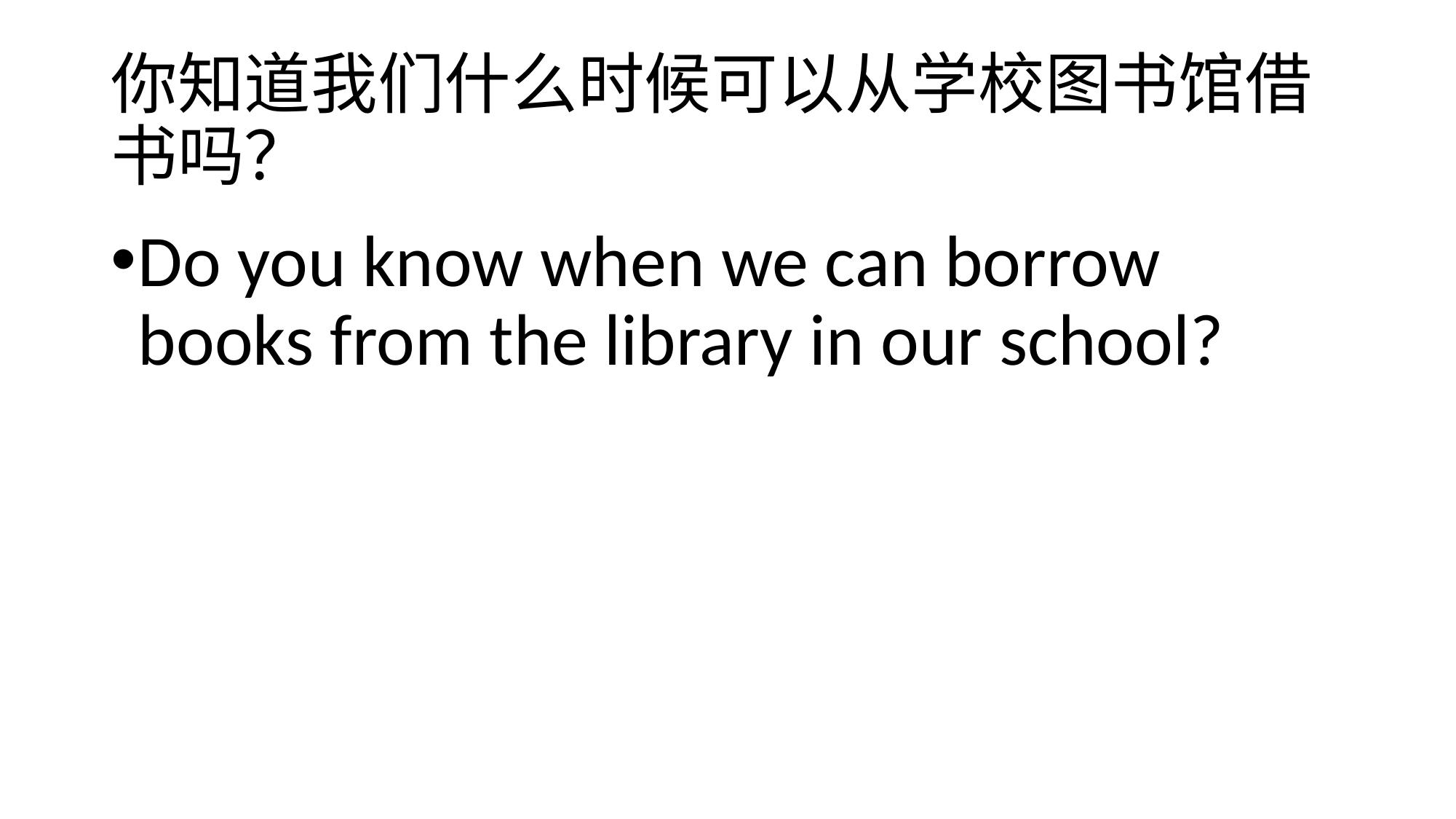

# 你知道我们什么时候可以从学校图书馆借书吗？
Do you know when we can borrow books from the library in our school?